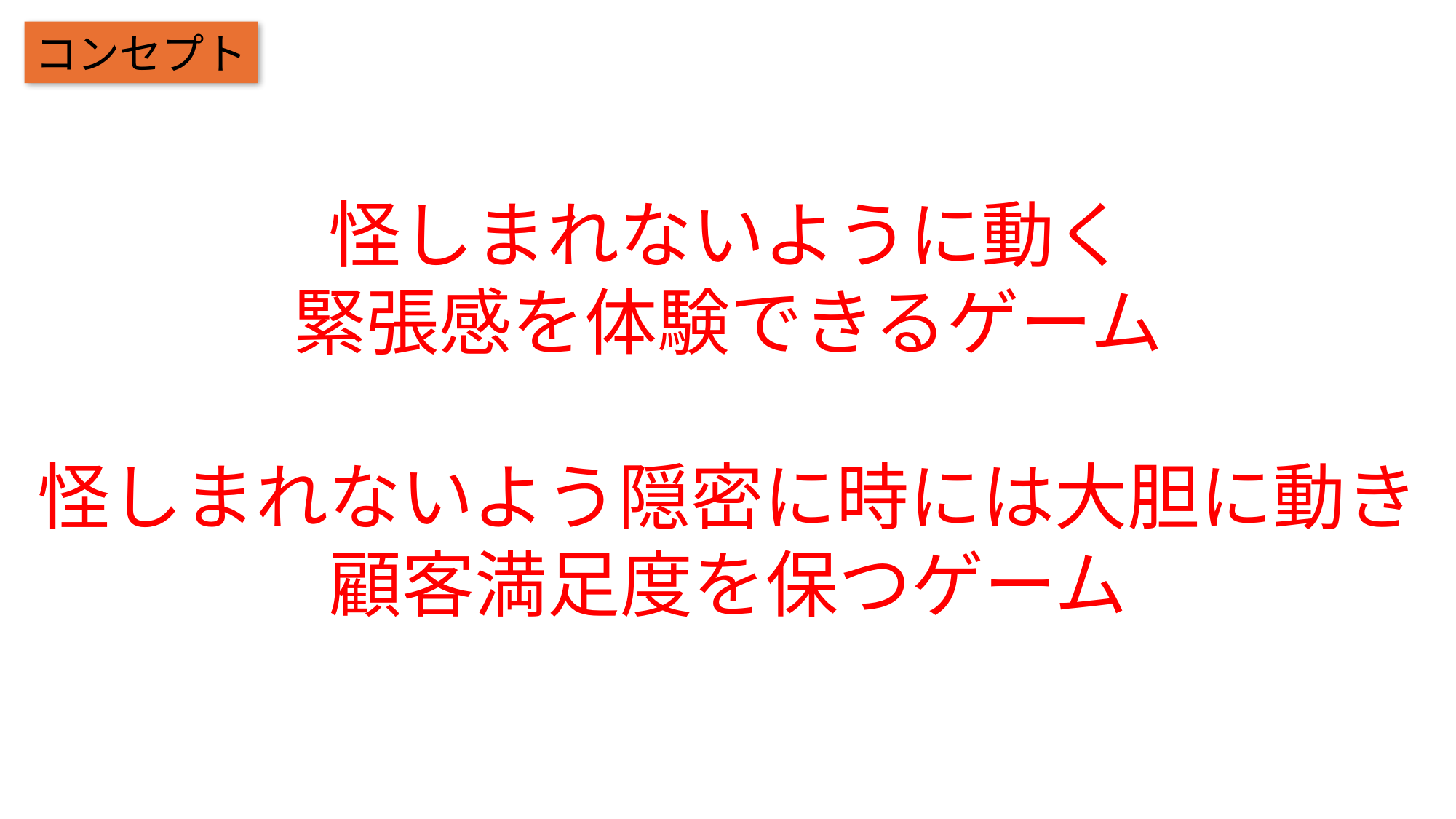

コンセプト
怪しまれないように動く
緊張感を体験できるゲーム

怪しまれないよう隠密に時には大胆に動き
顧客満足度を保つゲーム